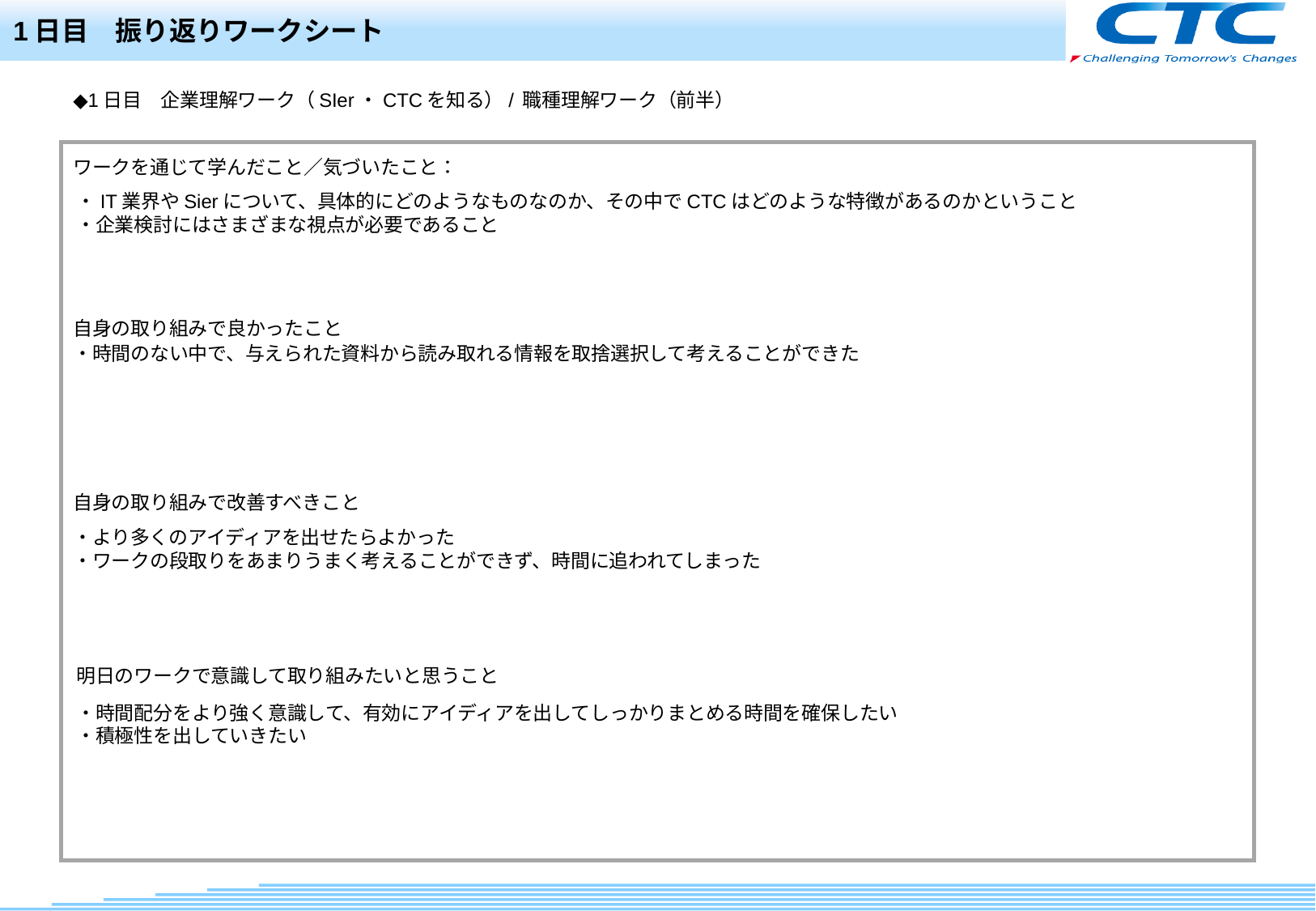

1日目　振り返りワークシート
◆1日目　企業理解ワーク（SIer・CTCを知る）/ 職種理解ワーク（前半）

ワークを通じて学んだこと／気づいたこと：
・IT業界やSierについて、具体的にどのようなものなのか、その中でCTCはどのような特徴があるのかということ
・企業検討にはさまざまな視点が必要であること

自身の取り組みで良かったこと
・時間のない中で、与えられた資料から読み取れる情報を取捨選択して考えることができた

自身の取り組みで改善すべきこと
・より多くのアイディアを出せたらよかった
・ワークの段取りをあまりうまく考えることができず、時間に追われてしまった
明日のワークで意識して取り組みたいと思うこと
・時間配分をより強く意識して、有効にアイディアを出してしっかりまとめる時間を確保したい
・積極性を出していきたい